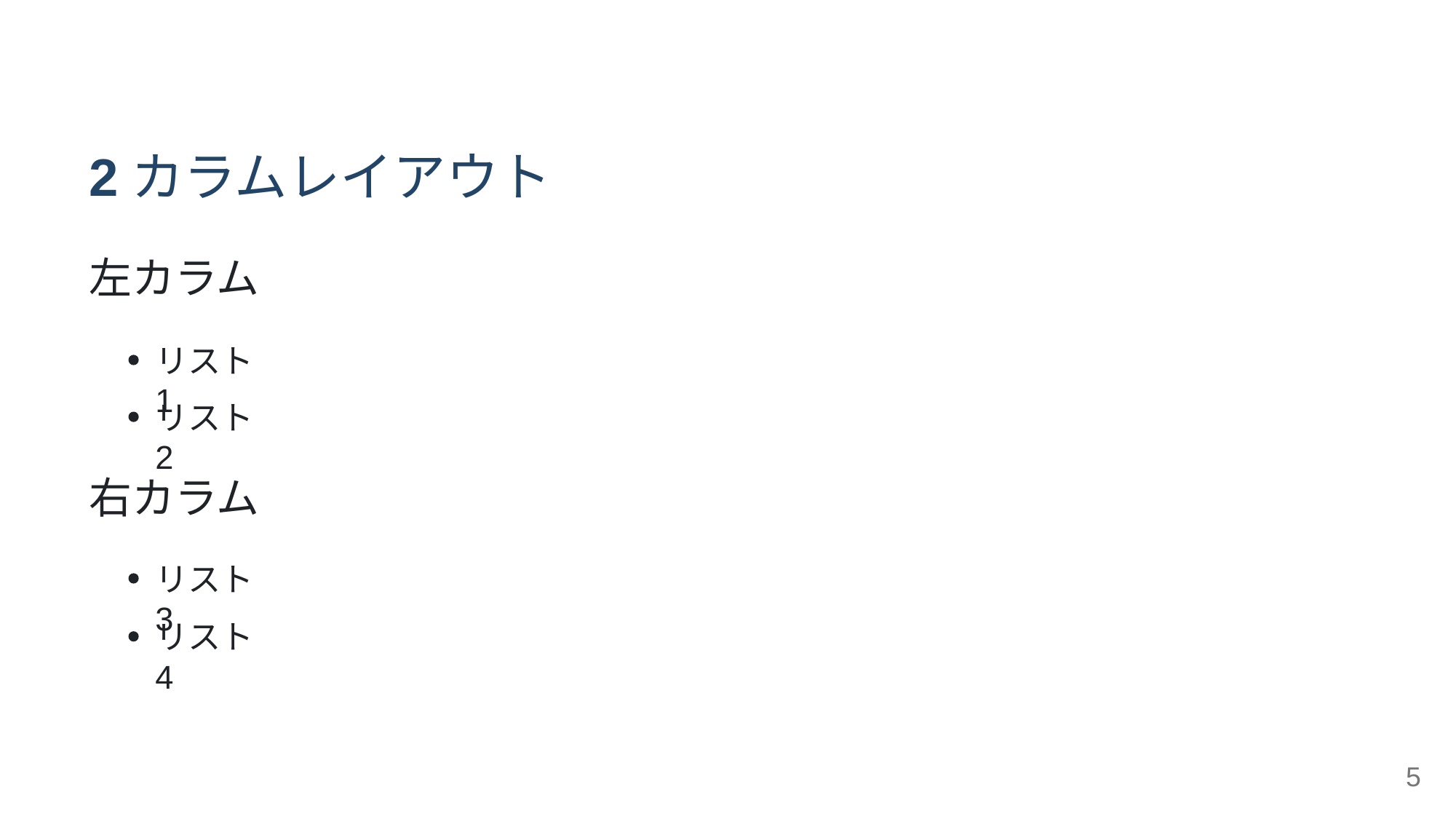

2カラムレイアウト
左カラム
リスト1

リスト2

右カラム
リスト3

リスト4

5